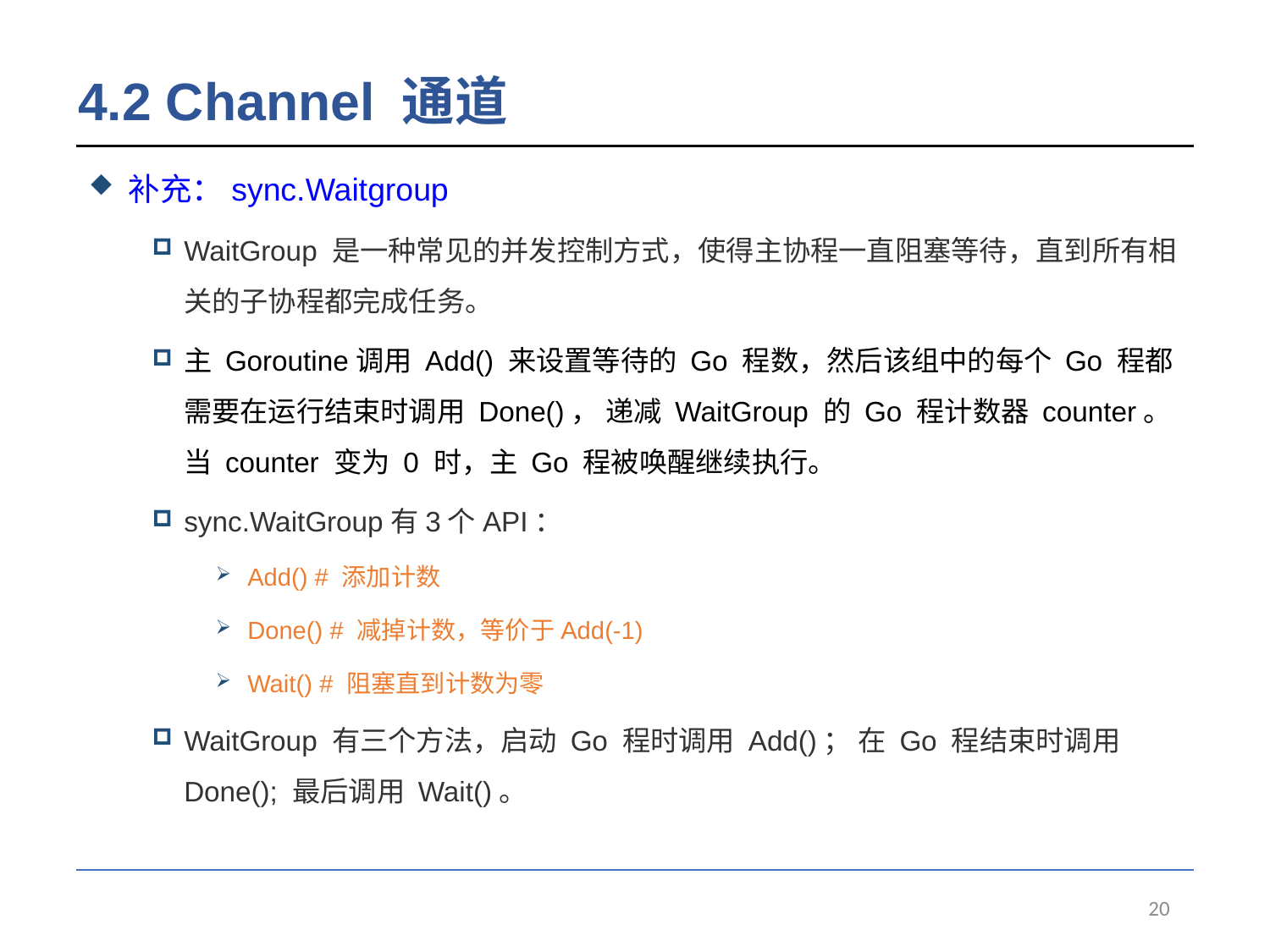

# 4.2 Channel 通道
补充：sync.Waitgroup
WaitGroup 是一种常见的并发控制方式，使得主协程一直阻塞等待，直到所有相关的子协程都完成任务。
主 Goroutine调用 Add() 来设置等待的 Go 程数，然后该组中的每个 Go 程都需要在运行结束时调用 Done()， 递减 WaitGroup 的 Go 程计数器 counter。当 counter 变为 0 时，主 Go 程被唤醒继续执行。
sync.WaitGroup有3个API：
Add() # 添加计数
Done() # 减掉计数，等价于Add(-1)
Wait() # 阻塞直到计数为零
WaitGroup 有三个方法，启动 Go 程时调用 Add()； 在 Go 程结束时调用 Done(); 最后调用 Wait()。

20